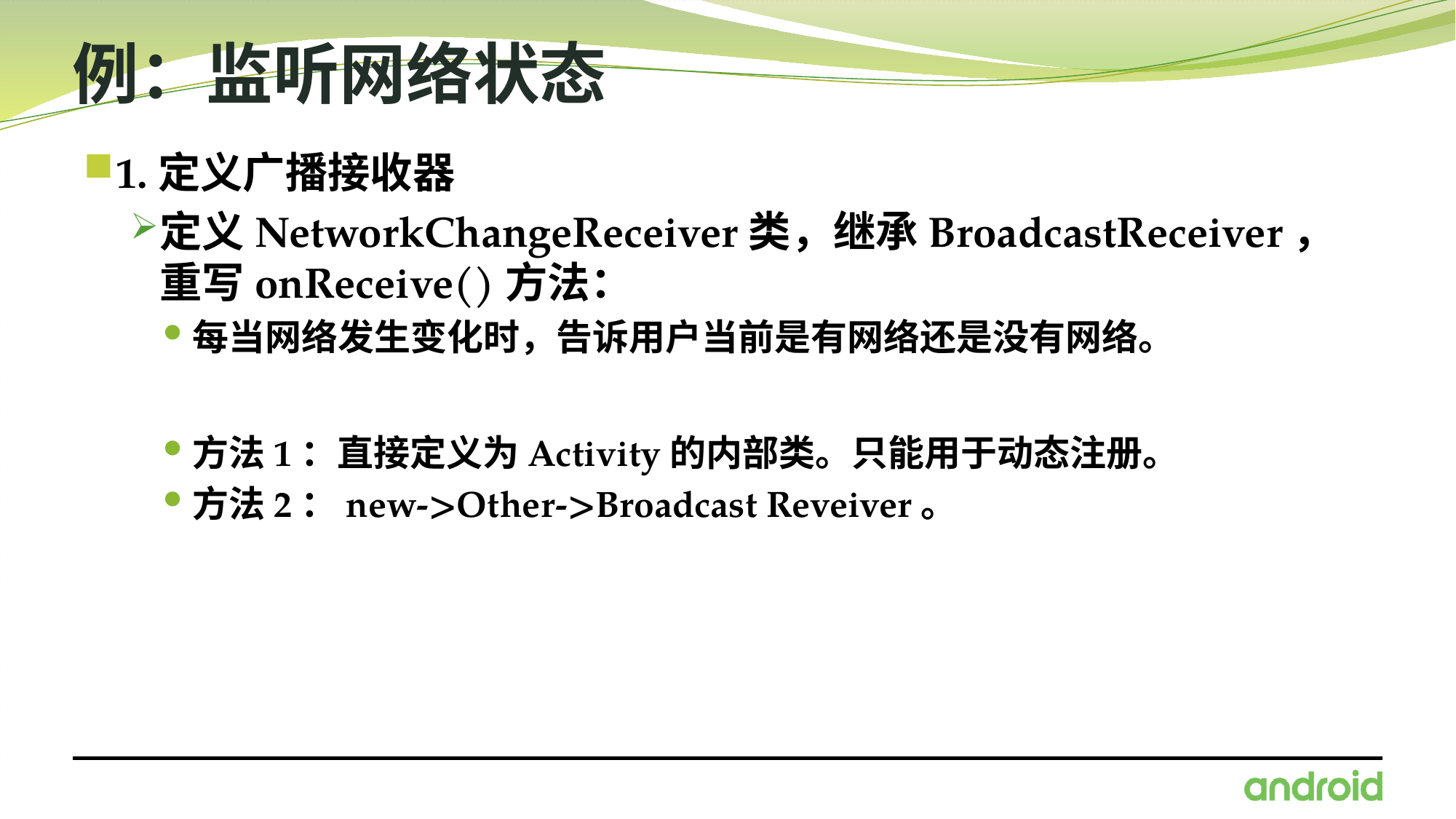

# 例：监听网络状态
1.定义广播接收器
定义NetworkChangeReceiver类，继承BroadcastReceiver，重写onReceive()方法：
每当网络发生变化时，告诉用户当前是有网络还是没有网络。

方法1：直接定义为Activity的内部类。只能用于动态注册。
方法2：new->Other->Broadcast Reveiver。